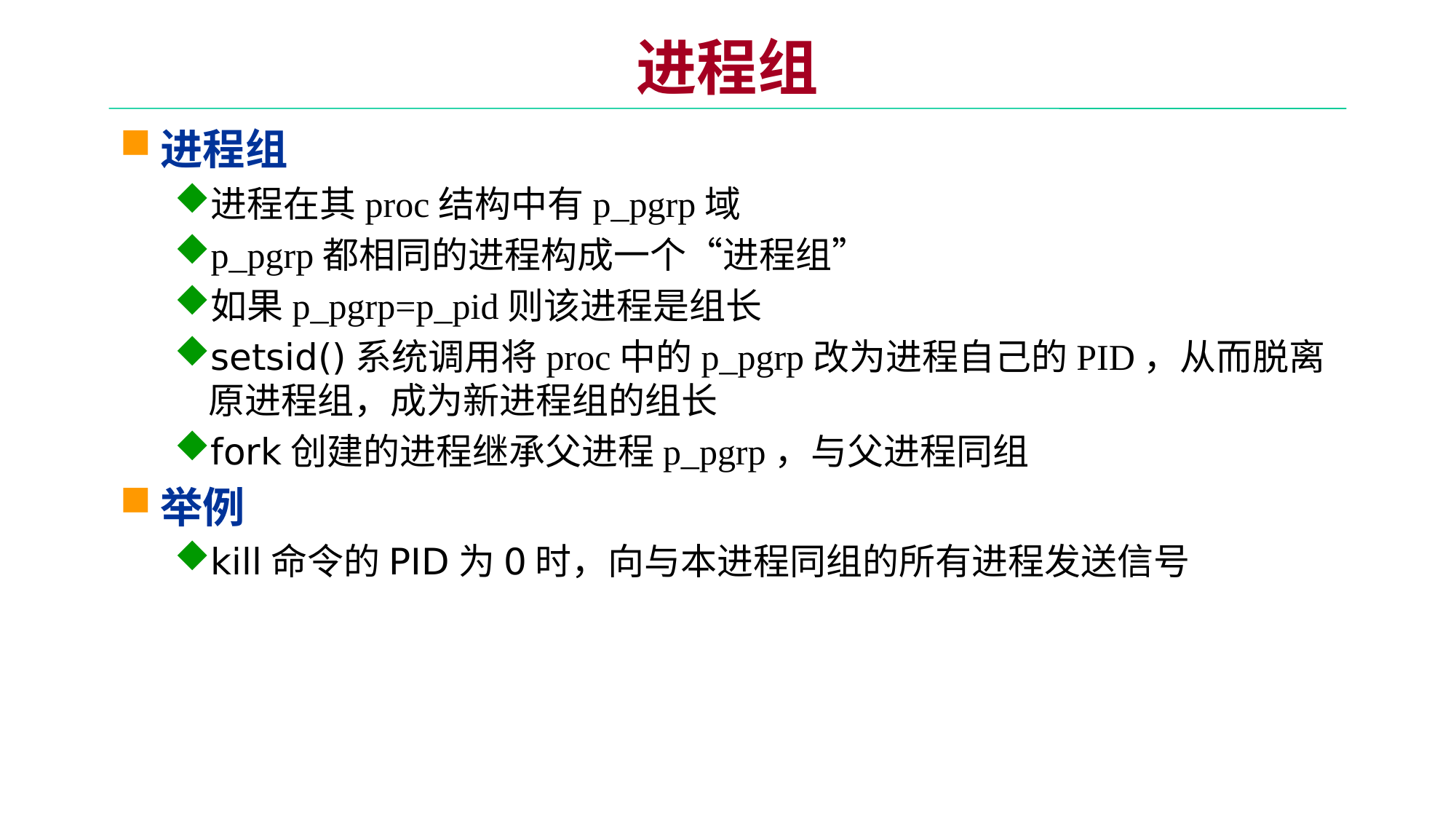

# 进程组
进程组
进程在其proc结构中有p_pgrp域
p_pgrp都相同的进程构成一个“进程组”
如果p_pgrp=p_pid则该进程是组长
setsid()系统调用将proc中的p_pgrp改为进程自己的PID，从而脱离原进程组，成为新进程组的组长
fork创建的进程继承父进程p_pgrp，与父进程同组
举例
kill命令的PID为0时，向与本进程同组的所有进程发送信号